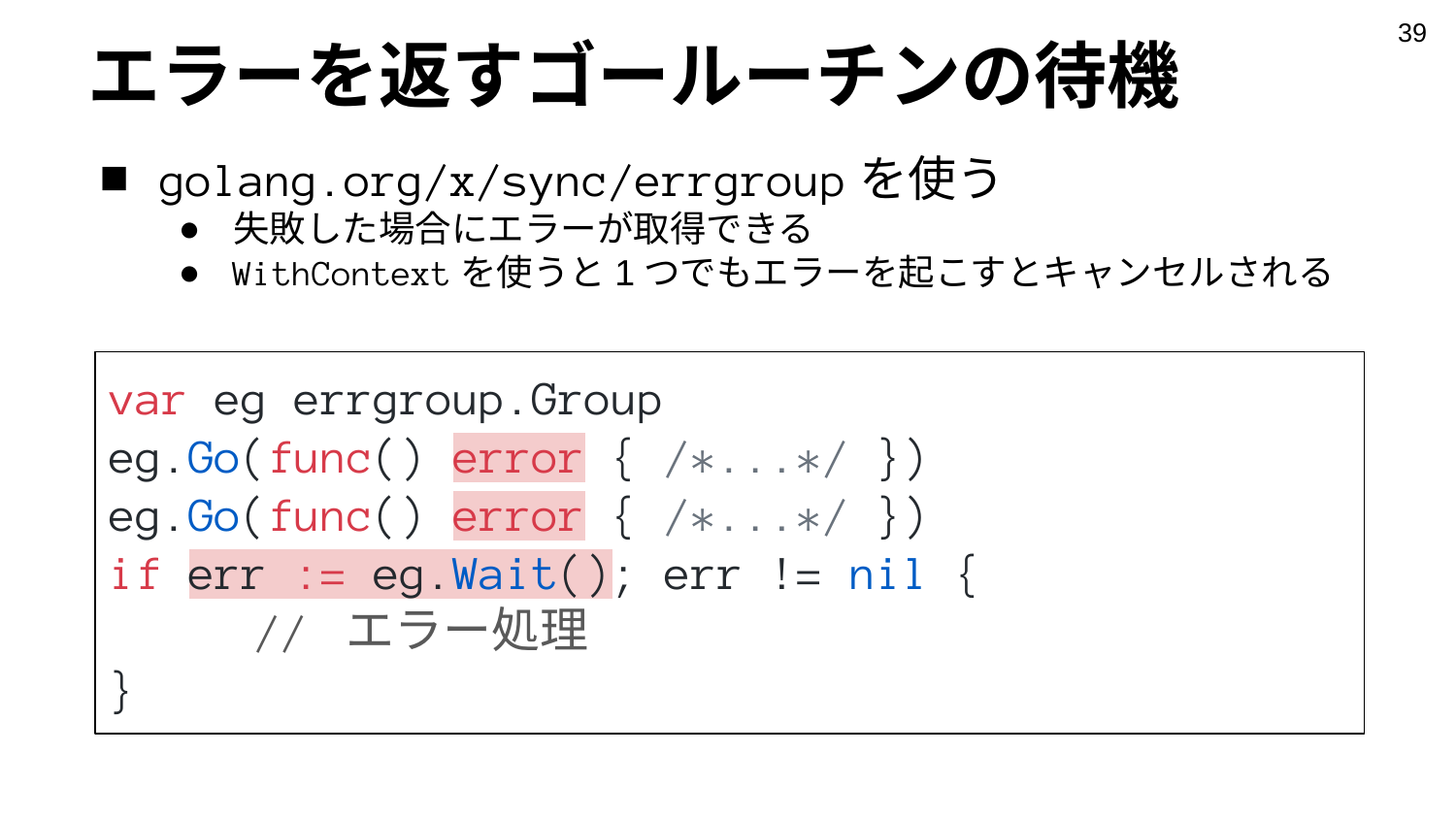

39
# エラーを返すゴールーチンの待機
golang.org/x/sync/errgroupを使う
失敗した場合にエラーが取得できる
WithContextを使うと1つでもエラーを起こすとキャンセルされる
var eg errgroup.Group
eg.Go(func() error { /*...*/ })
eg.Go(func() error { /*...*/ })
if err := eg.Wait(); err != nil {
	// エラー処理
}